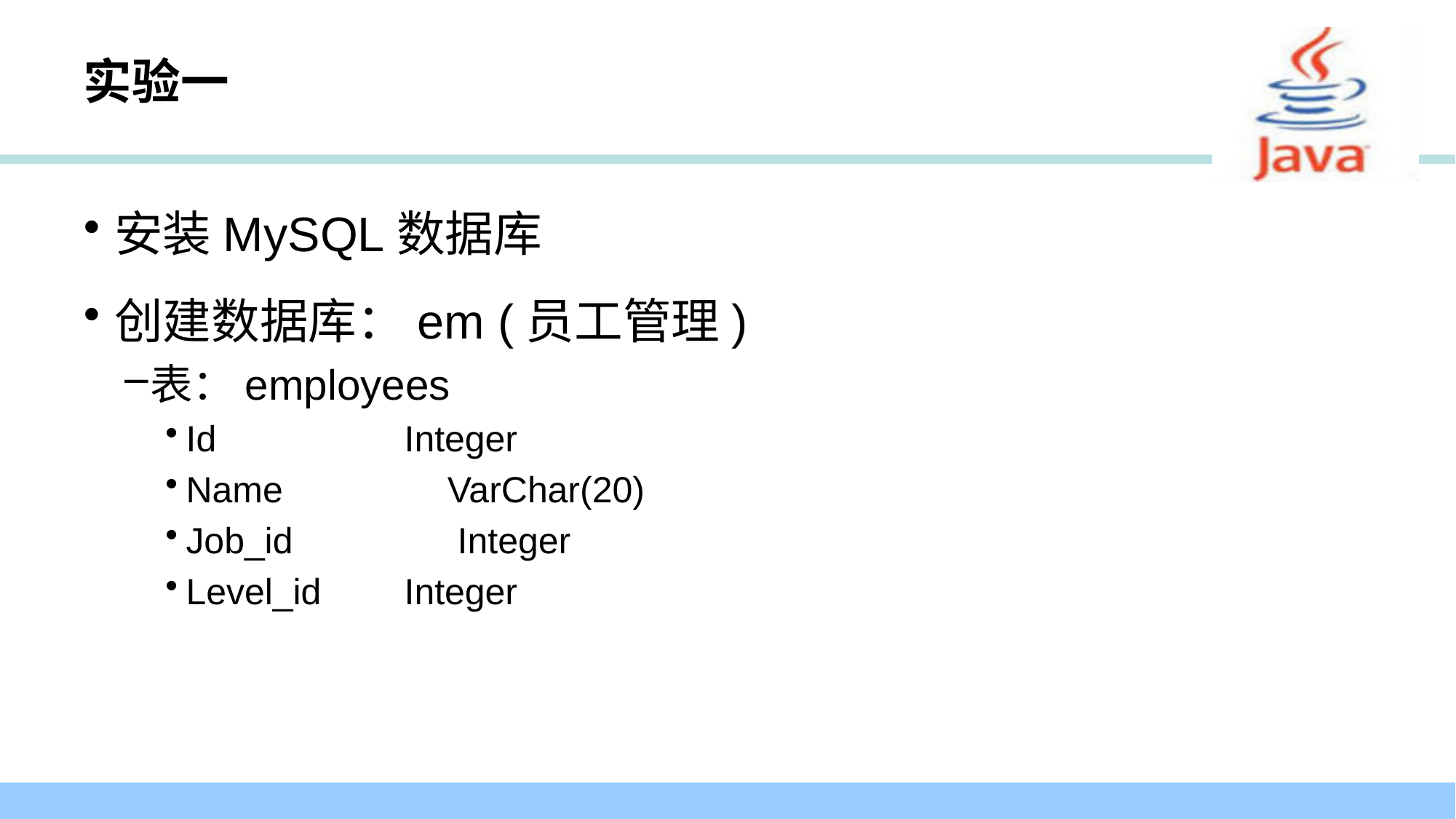

# 实验一
安装MySQL数据库
创建数据库：em (员工管理)
表：employees
Id		Integer
Name	               VarChar(20)
Job_id	                Integer
Level_id	Integer